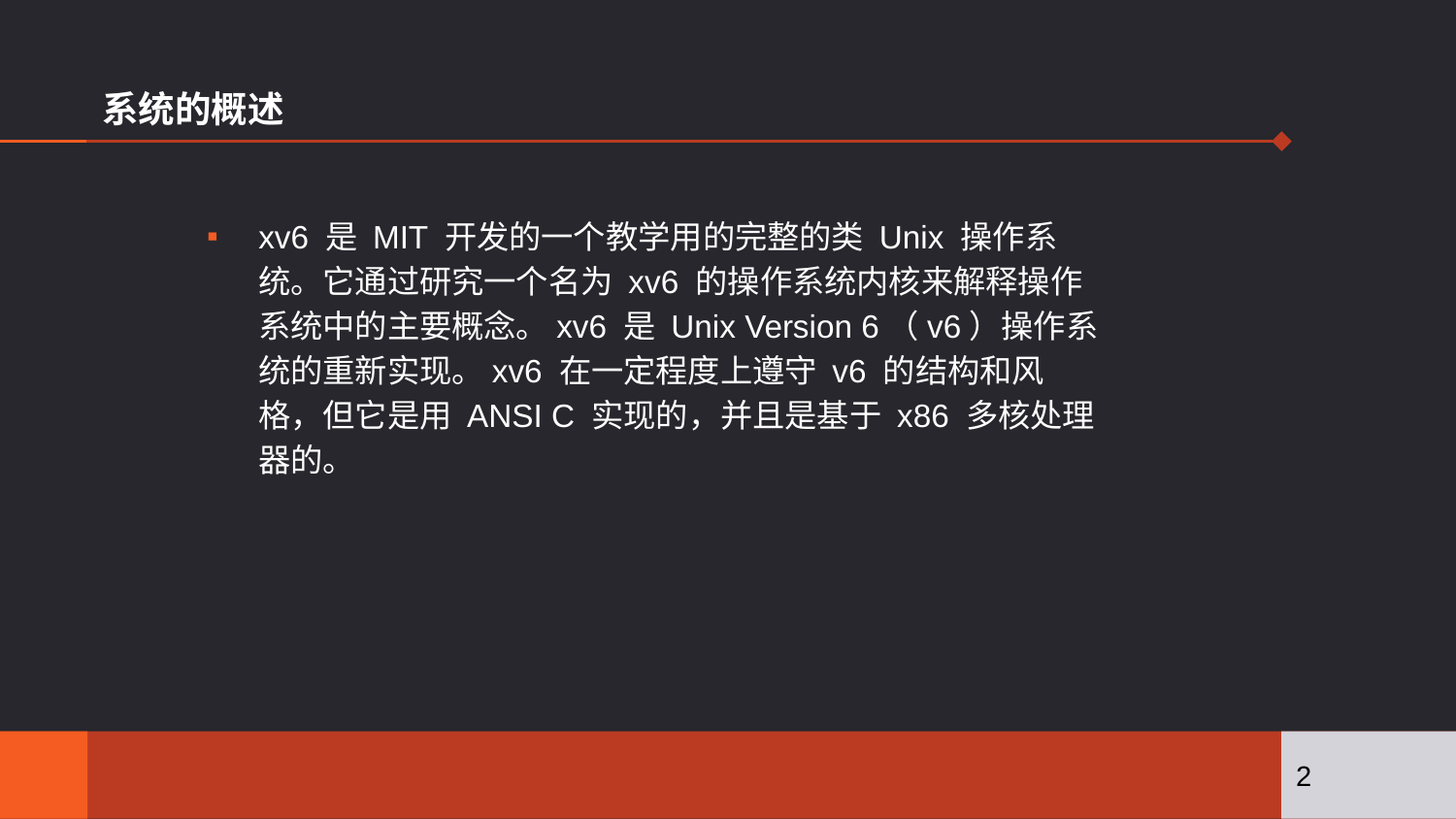

# 系统的概述
xv6 是 MIT 开发的一个教学用的完整的类 Unix 操作系统。它通过研究一个名为 xv6 的操作系统内核来解释操作系统中的主要概念。xv6 是 Unix Version 6（v6）操作系统的重新实现。xv6 在一定程度上遵守 v6 的结构和风 格，但它是用 ANSI C 实现的，并且是基于 x86 多核处理器的。
2